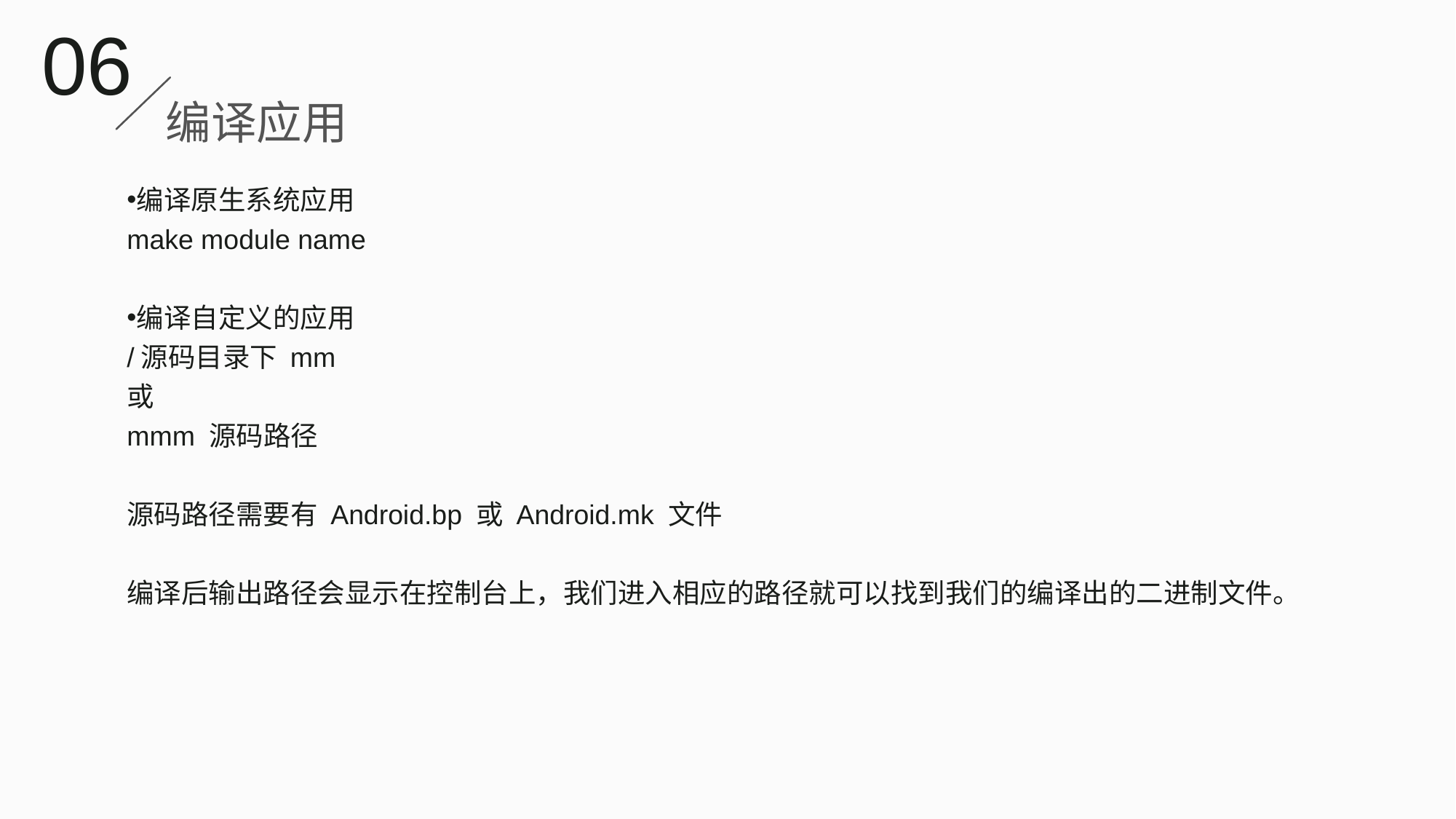

06
编译应用
编译原生系统应用
make module name

编译自定义的应用
/源码目录下 mm
或
mmm 源码路径

源码路径需要有 Android.bp 或 Android.mk 文件

编译后输出路径会显示在控制台上，我们进入相应的路径就可以找到我们的编译出的二进制文件。